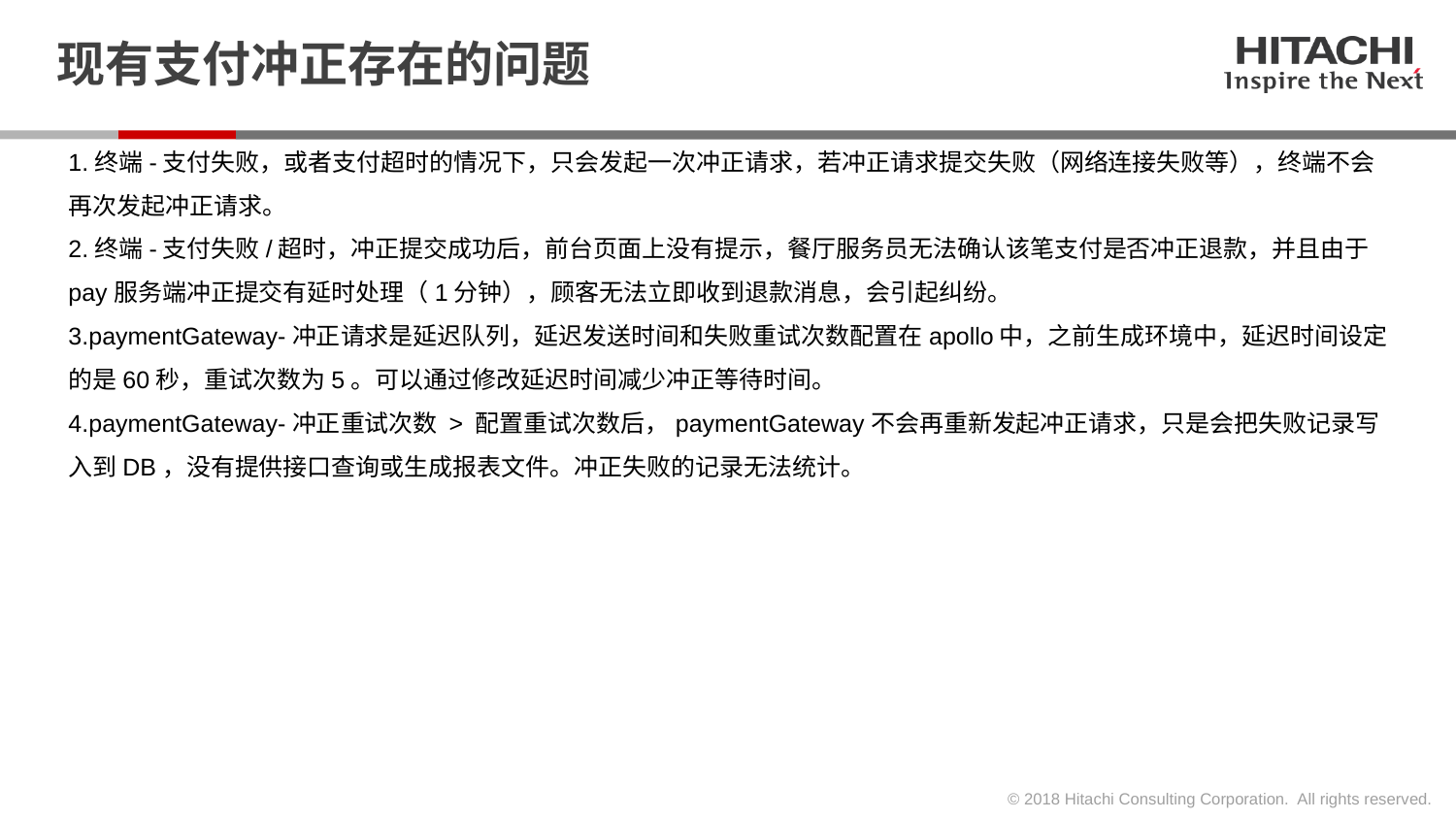

# 现有支付冲正存在的问题
1.终端-支付失败，或者支付超时的情况下，只会发起一次冲正请求，若冲正请求提交失败（网络连接失败等），终端不会再次发起冲正请求。
2.终端-支付失败/超时，冲正提交成功后，前台页面上没有提示，餐厅服务员无法确认该笔支付是否冲正退款，并且由于pay服务端冲正提交有延时处理（1分钟），顾客无法立即收到退款消息，会引起纠纷。
3.paymentGateway-冲正请求是延迟队列，延迟发送时间和失败重试次数配置在apollo中，之前生成环境中，延迟时间设定的是60秒，重试次数为5。可以通过修改延迟时间减少冲正等待时间。
4.paymentGateway-冲正重试次数 > 配置重试次数后，paymentGateway不会再重新发起冲正请求，只是会把失败记录写入到DB，没有提供接口查询或生成报表文件。冲正失败的记录无法统计。